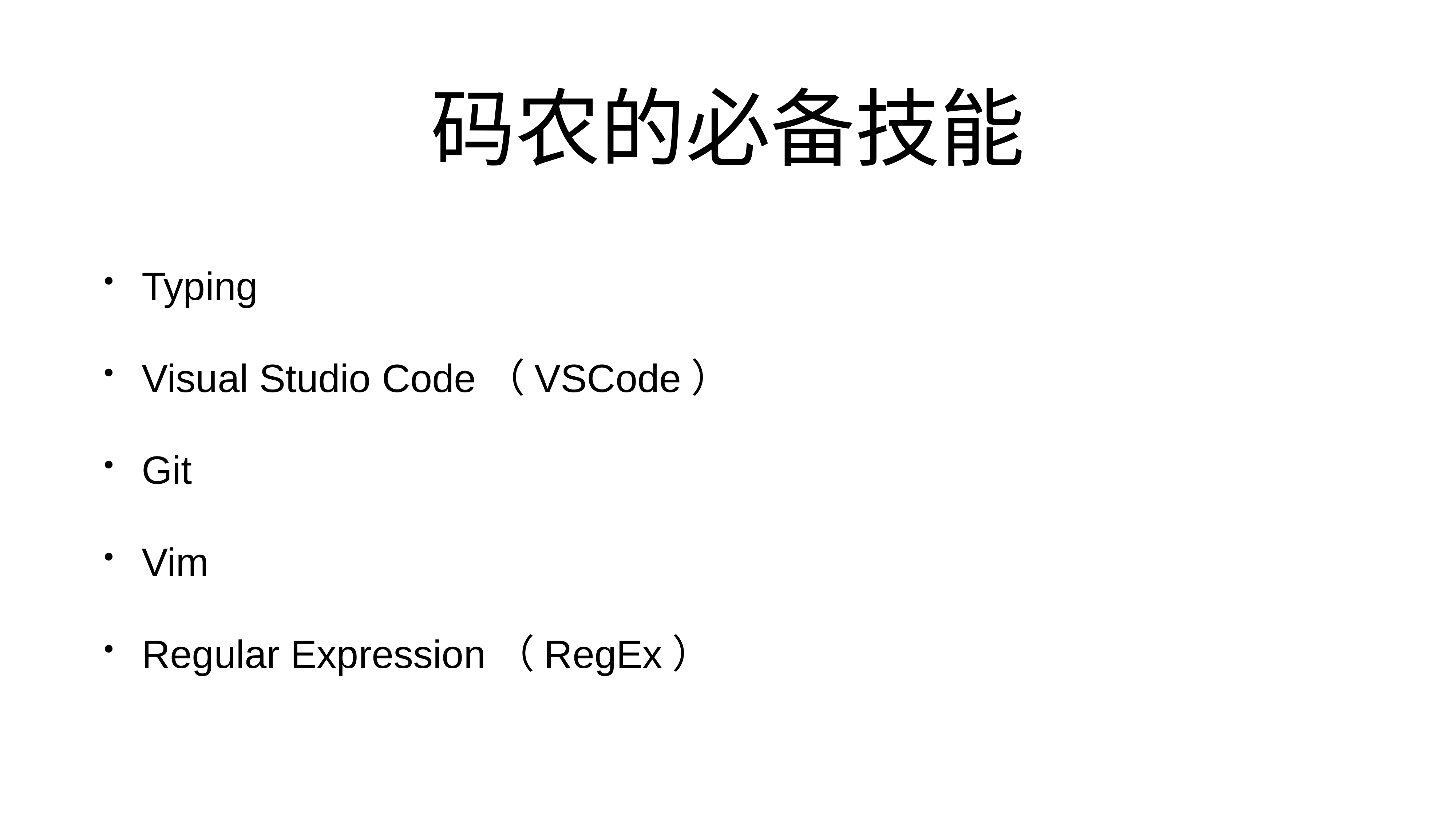

# 码农的必备技能
Typing
Visual Studio Code（VSCode）
Git
Vim
Regular Expression（RegEx）